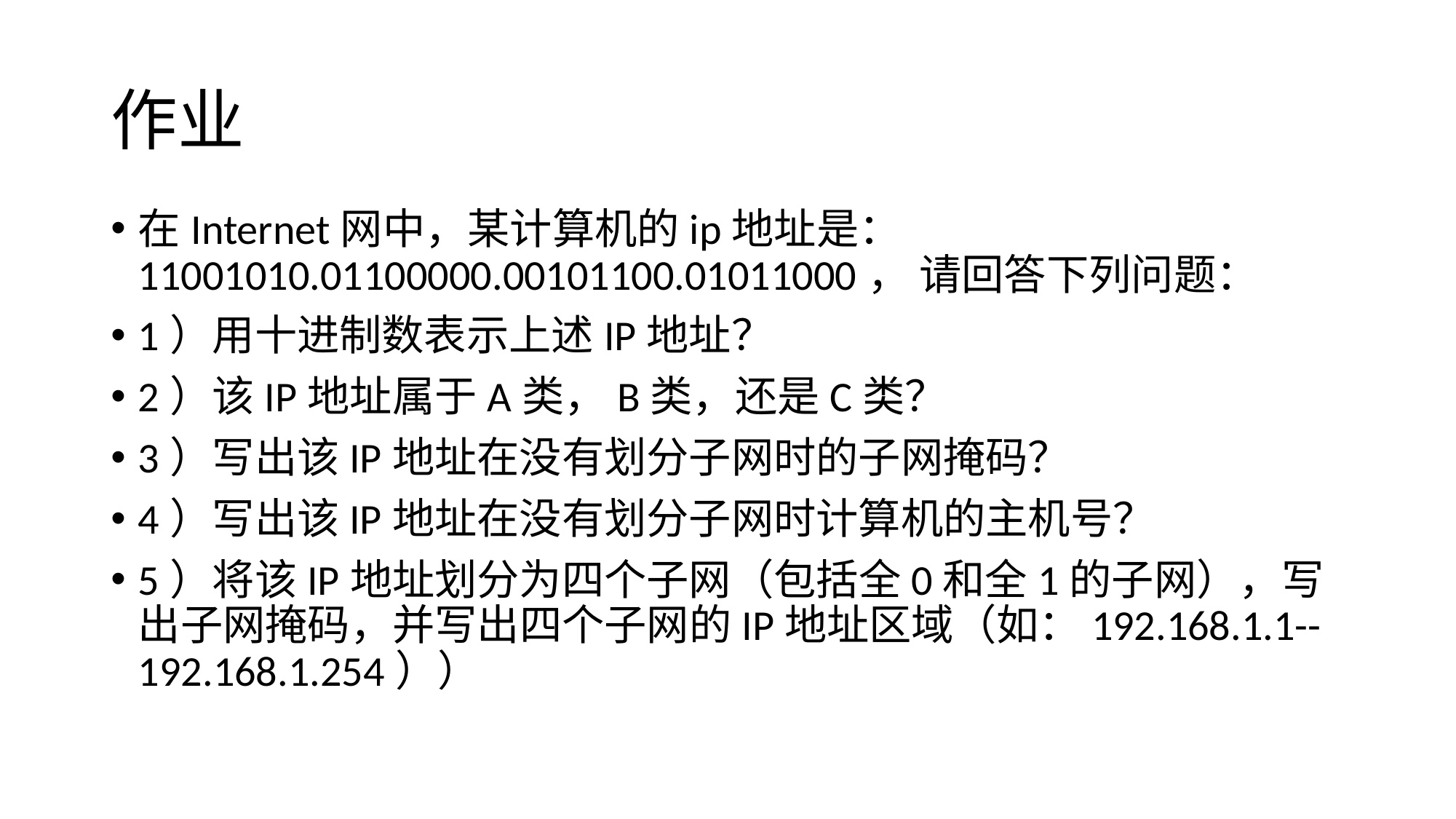

# 作业
在Internet网中，某计算机的ip地址是： 11001010.01100000.00101100.01011000， 请回答下列问题：
1）用十进制数表示上述IP地址？
2）该IP地址属于A类，B类，还是C类？
3）写出该IP地址在没有划分子网时的子网掩码？
4）写出该IP地址在没有划分子网时计算机的主机号？
5）将该IP地址划分为四个子网（包括全0和全1的子网），写出子网掩码，并写出四个子网的IP地址区域（如：192.168.1.1--192.168.1.254））